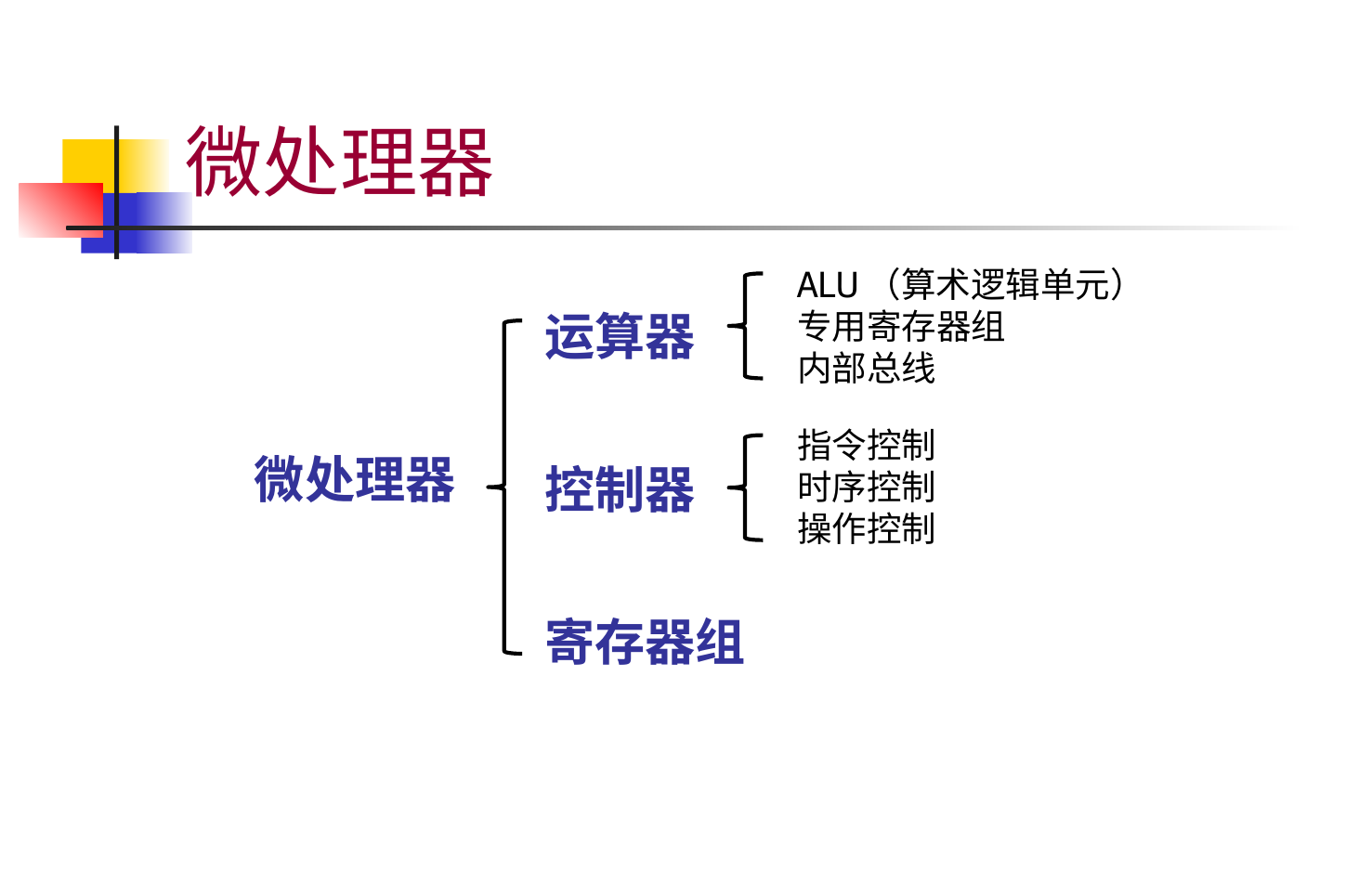

# 微处理器
ALU（算术逻辑单元）
专用寄存器组
内部总线

运算器

控制器

寄存器组

指令控制
时序控制
操作控制
微处理器

6